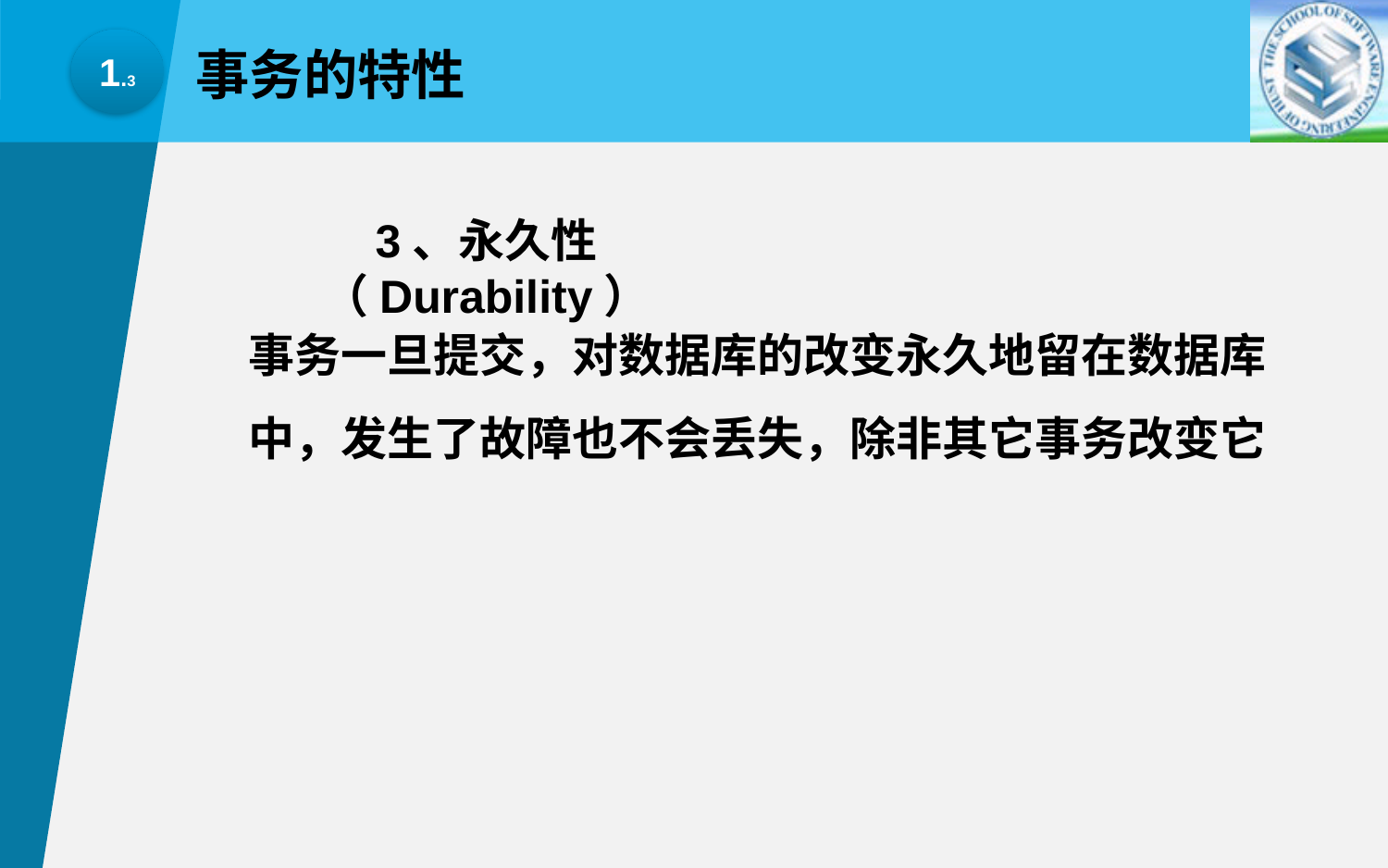

1.3
事务的特性
3、永久性 （Durability）
事务一旦提交，对数据库的改变永久地留在数据库中，发生了故障也不会丢失，除非其它事务改变它